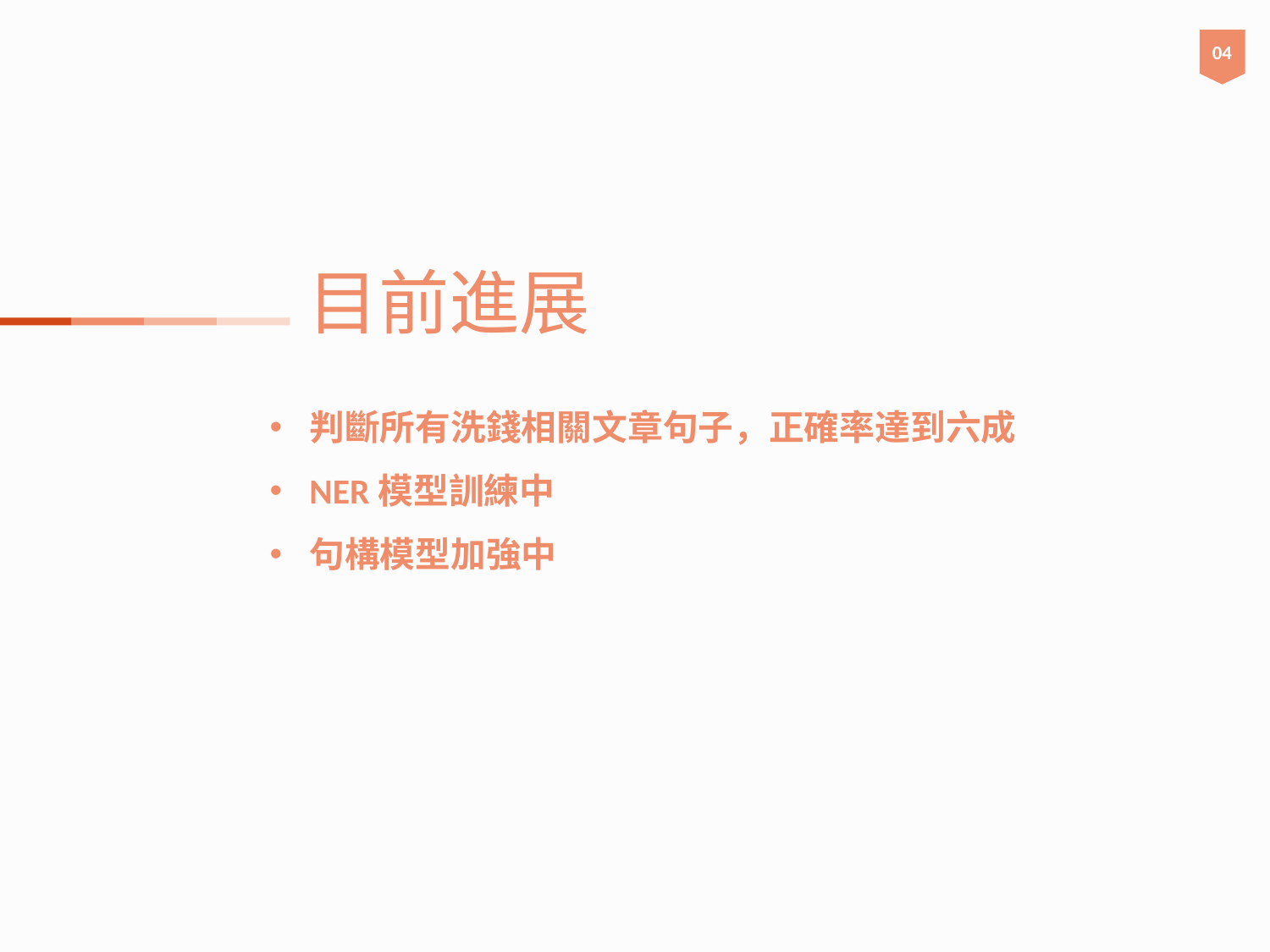

04
# 目前進展
判斷所有洗錢相關文章句子，正確率達到六成
NER模型訓練中
句構模型加強中